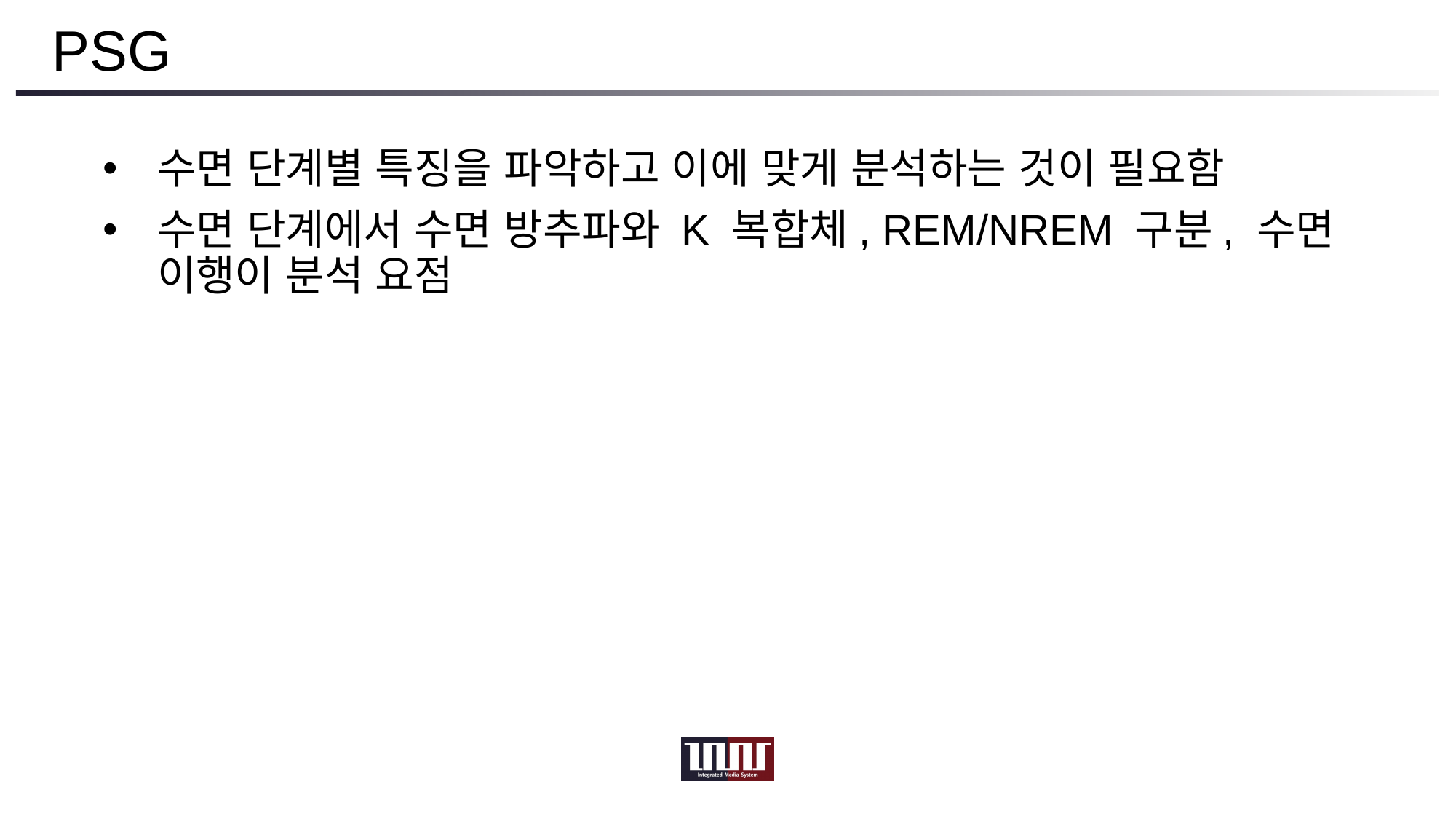

# PSG
수면 단계별 특징을 파악하고 이에 맞게 분석하는 것이 필요함
수면 단계에서 수면 방추파와 K 복합체, REM/NREM 구분, 수면 이행이 분석 요점